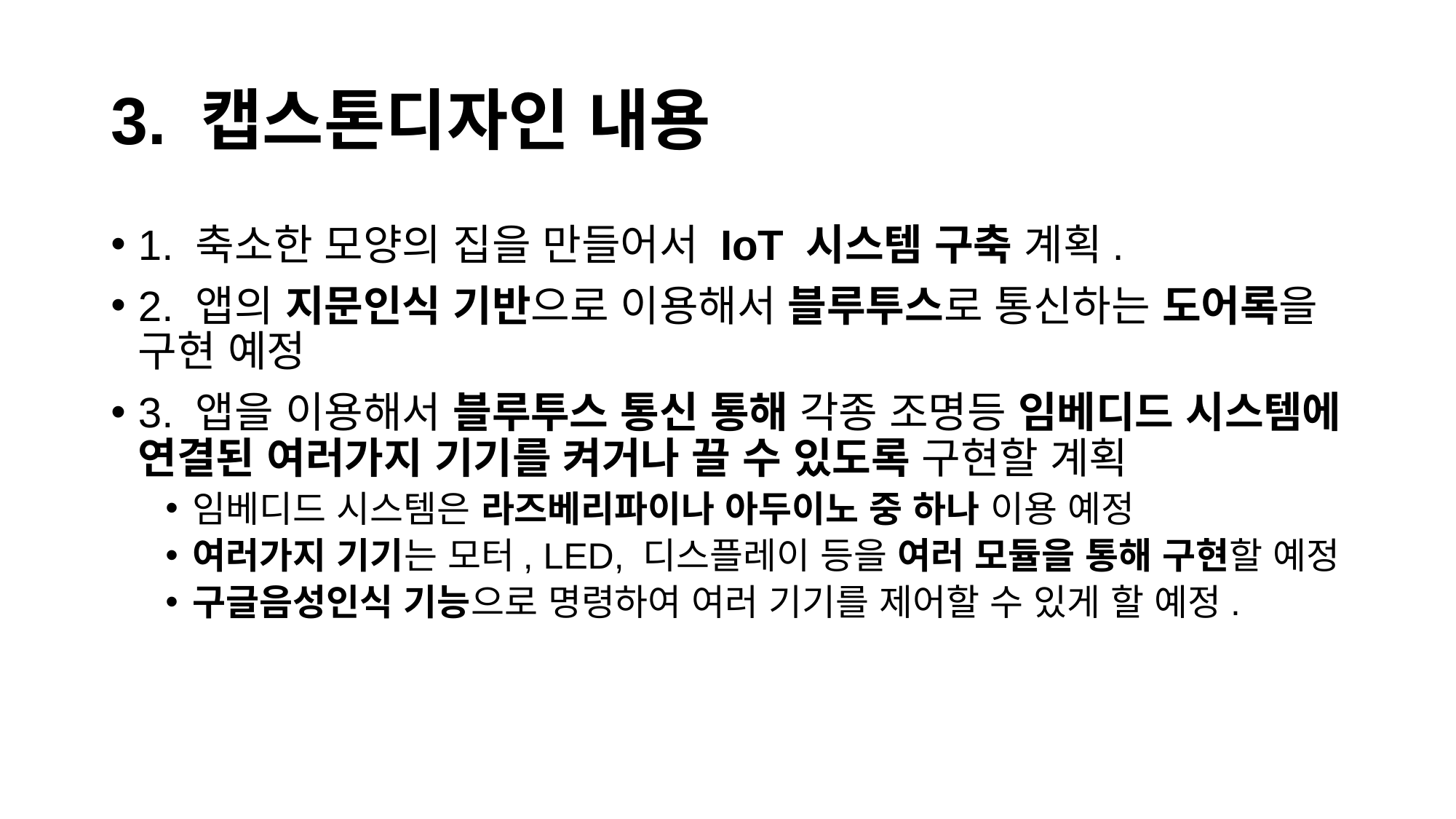

# 3. 캡스톤디자인 내용
1. 축소한 모양의 집을 만들어서 IoT 시스템 구축 계획.
2. 앱의 지문인식 기반으로 이용해서 블루투스로 통신하는 도어록을 구현 예정
3. 앱을 이용해서 블루투스 통신 통해 각종 조명등 임베디드 시스템에 연결된 여러가지 기기를 켜거나 끌 수 있도록 구현할 계획
임베디드 시스템은 라즈베리파이나 아두이노 중 하나 이용 예정
여러가지 기기는 모터, LED, 디스플레이 등을 여러 모듈을 통해 구현할 예정
구글음성인식 기능으로 명령하여 여러 기기를 제어할 수 있게 할 예정.